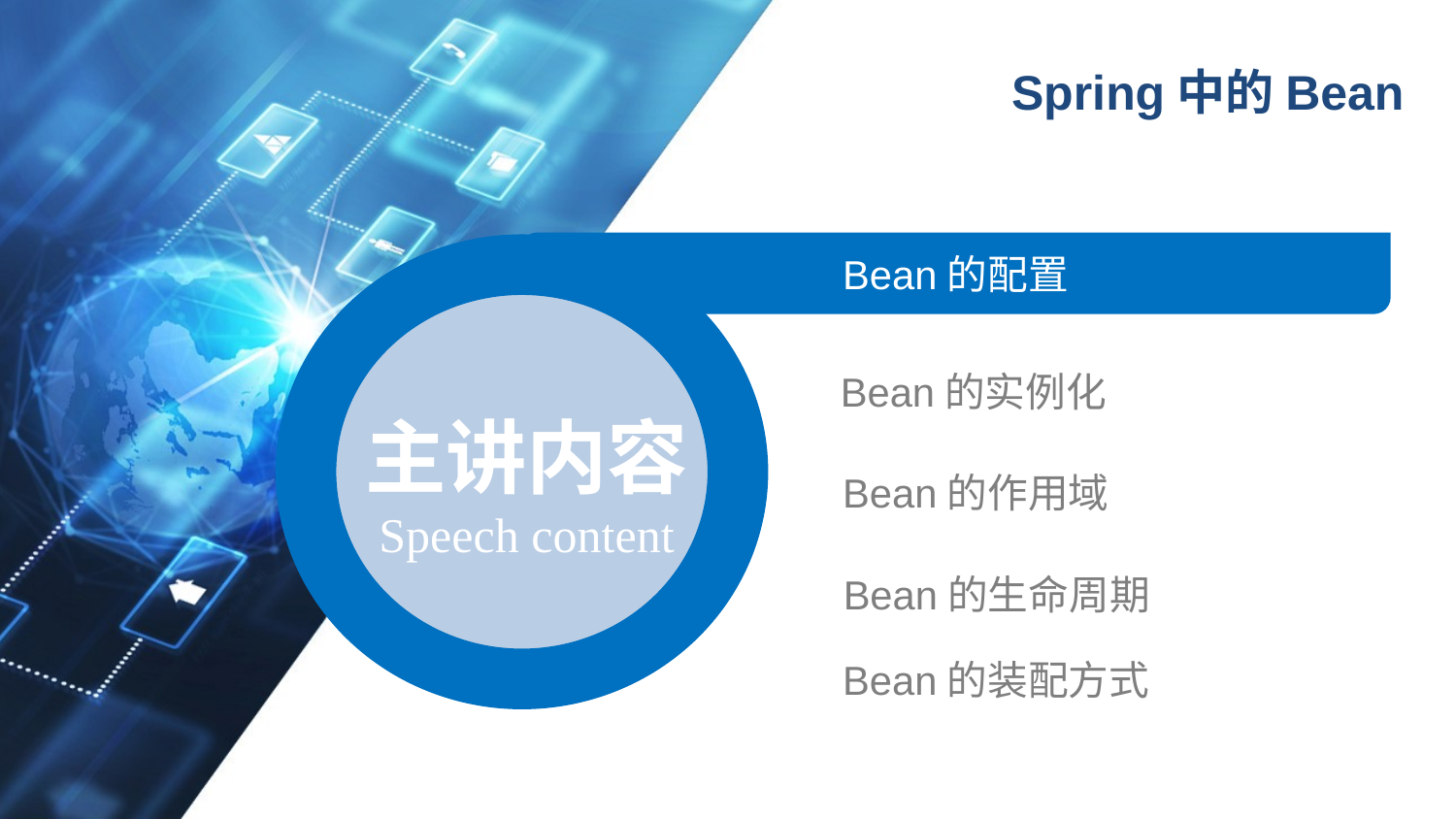

# Spring中的Bean

Bean的配置

主讲内容
Speech content
Bean的实例化
Bean的作用域
Bean的生命周期
Bean的装配方式